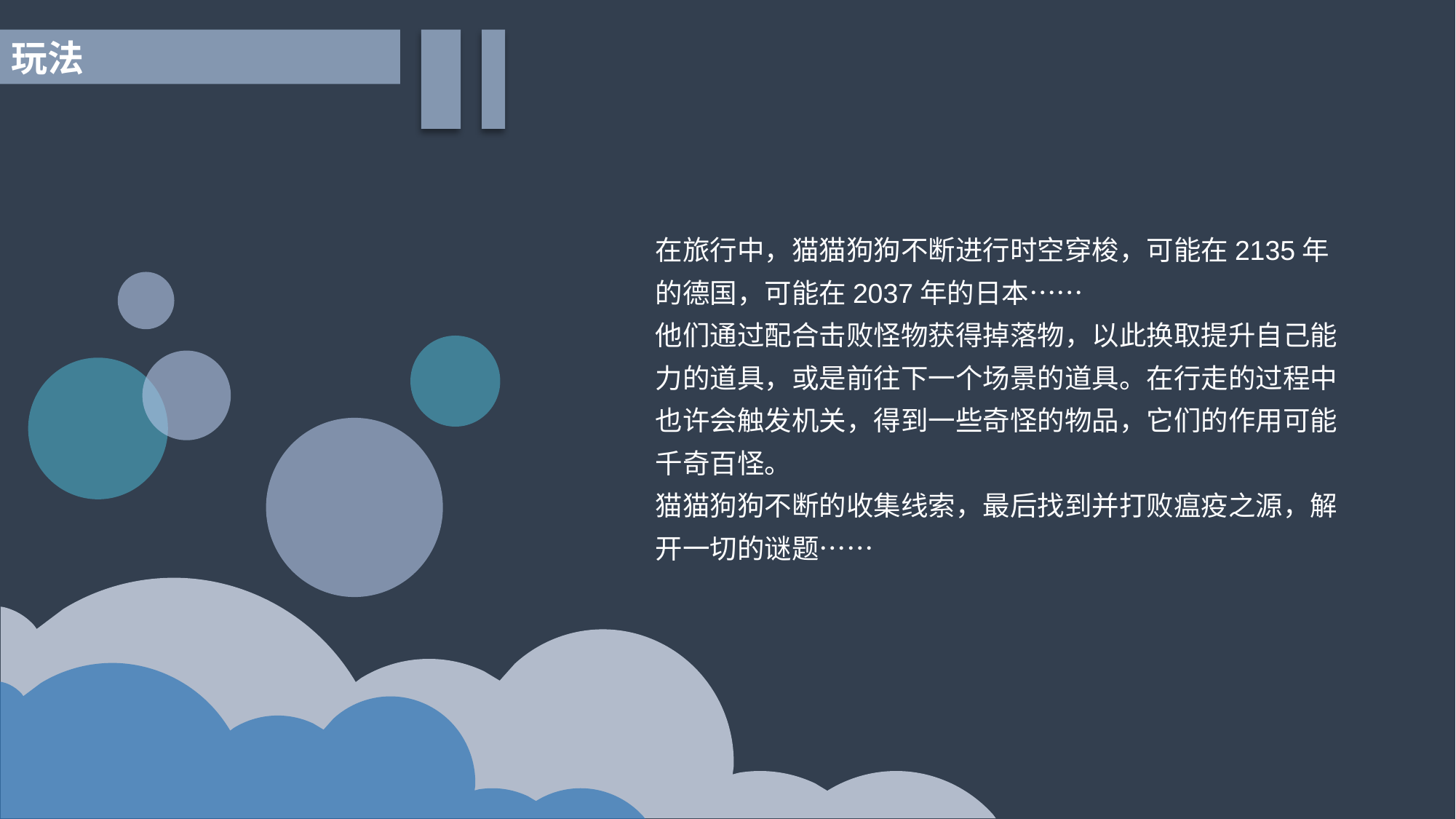

玩法

在旅行中，猫猫狗狗不断进行时空穿梭，可能在2135年的德国，可能在2037年的日本……
他们通过配合击败怪物获得掉落物，以此换取提升自己能力的道具，或是前往下一个场景的道具。在行走的过程中也许会触发机关，得到一些奇怪的物品，它们的作用可能千奇百怪。
猫猫狗狗不断的收集线索，最后找到并打败瘟疫之源，解开一切的谜题……